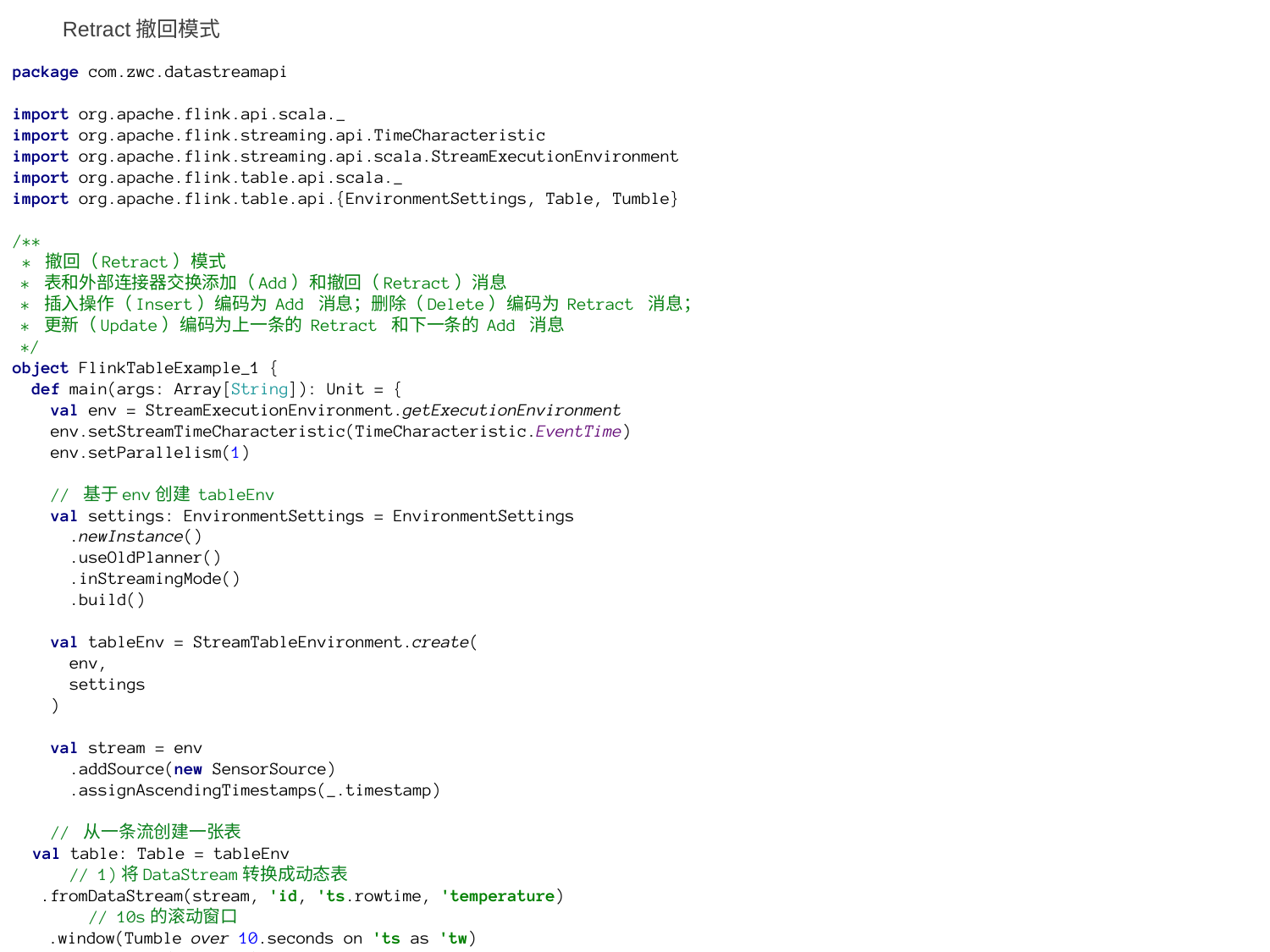

# Retract撤回模式
package com.zwc.datastreamapi
import org.apache.flink.api.scala._
import org.apache.flink.streaming.api.TimeCharacteristic
import org.apache.flink.streaming.api.scala.StreamExecutionEnvironment
import org.apache.flink.table.api.scala._
import org.apache.flink.table.api.{EnvironmentSettings, Table, Tumble}
/**
 * 撤回（Retract）模式
 * 表和外部连接器交换添加（Add）和撤回（Retract）消息
 * 插入操作（Insert）编码为 Add 消息；删除（Delete）编码为 Retract 消息；
 * 更新（Update）编码为上一条的 Retract 和下一条的 Add 消息
 */
object FlinkTableExample_1 {
  def main(args: Array[String]): Unit = {
    val env = StreamExecutionEnvironment.getExecutionEnvironment
    env.setStreamTimeCharacteristic(TimeCharacteristic.EventTime)
    env.setParallelism(1)
    // 基于env创建 tableEnv
    val settings: EnvironmentSettings = EnvironmentSettings
      .newInstance()
      .useOldPlanner()
      .inStreamingMode()
      .build()
    val tableEnv = StreamTableEnvironment.create(
      env,
      settings
    )
    val stream = env
      .addSource(new SensorSource)
      .assignAscendingTimestamps(_.timestamp)
    // 从一条流创建一张表
    val table: Table = tableEnv
      // 1)将DataStream转换成动态表
      .fromDataStream(stream, 'id, 'ts.rowtime, 'temperature)
        // 10s的滚动窗口
        .window(Tumble over 10.seconds on 'ts as 'tw)
        .groupBy('id, 'tw)
      // 2)将动态表转换成另一张动态表
        .select('id, 'id.count)
    // 解释计算表的逻辑和查询计划
    println(tableEnv.explain(table))
    table
      // 3)将表转换成DataStream
        .toRetractStream[(String, Long)]
      .print()
    env.execute("table")
  }
}